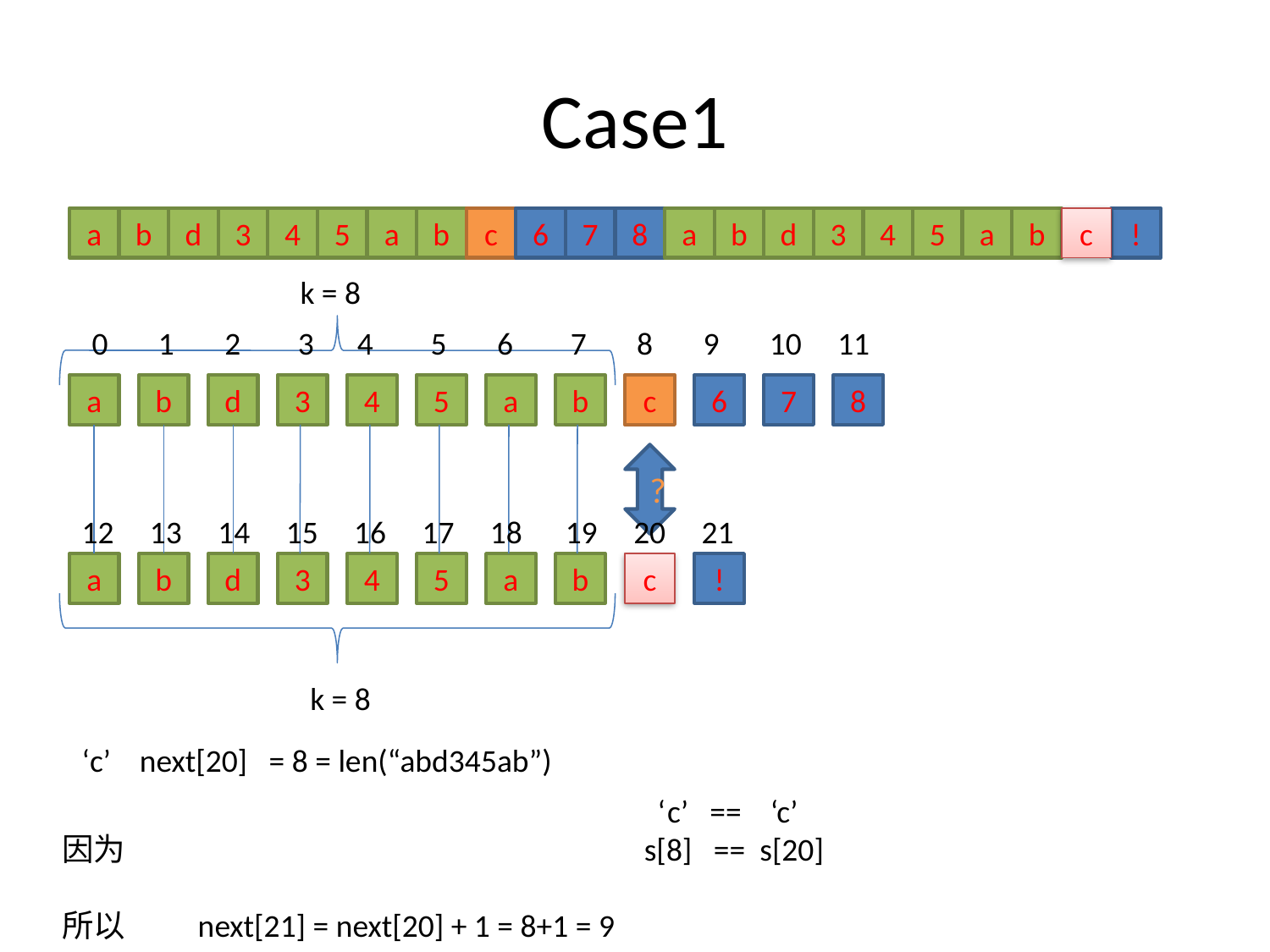

# Case1

a
b
d
3
4
5
a
b
c
6
7
8
a
b
d
3
4
5
a
b
c
!
k = 8

0       1       2        3      4        5       6        7       8       9       10     11

a
b
d
3
4
5
a
b
c
6
7
8
?
12     13     14     15     16     17     18      19     20     21
a
b
d
3
4
5
a
b
c
!
k = 8
‘c’    next[20]   = 8 = len(“abd345ab”)
                                                                                   ‘c’   ==    ‘c’
因为                                                                       s[8]   ==  s[20]
所以         next[21] = next[20] + 1 = 8+1 = 9
                           ‘!’                ‘c’